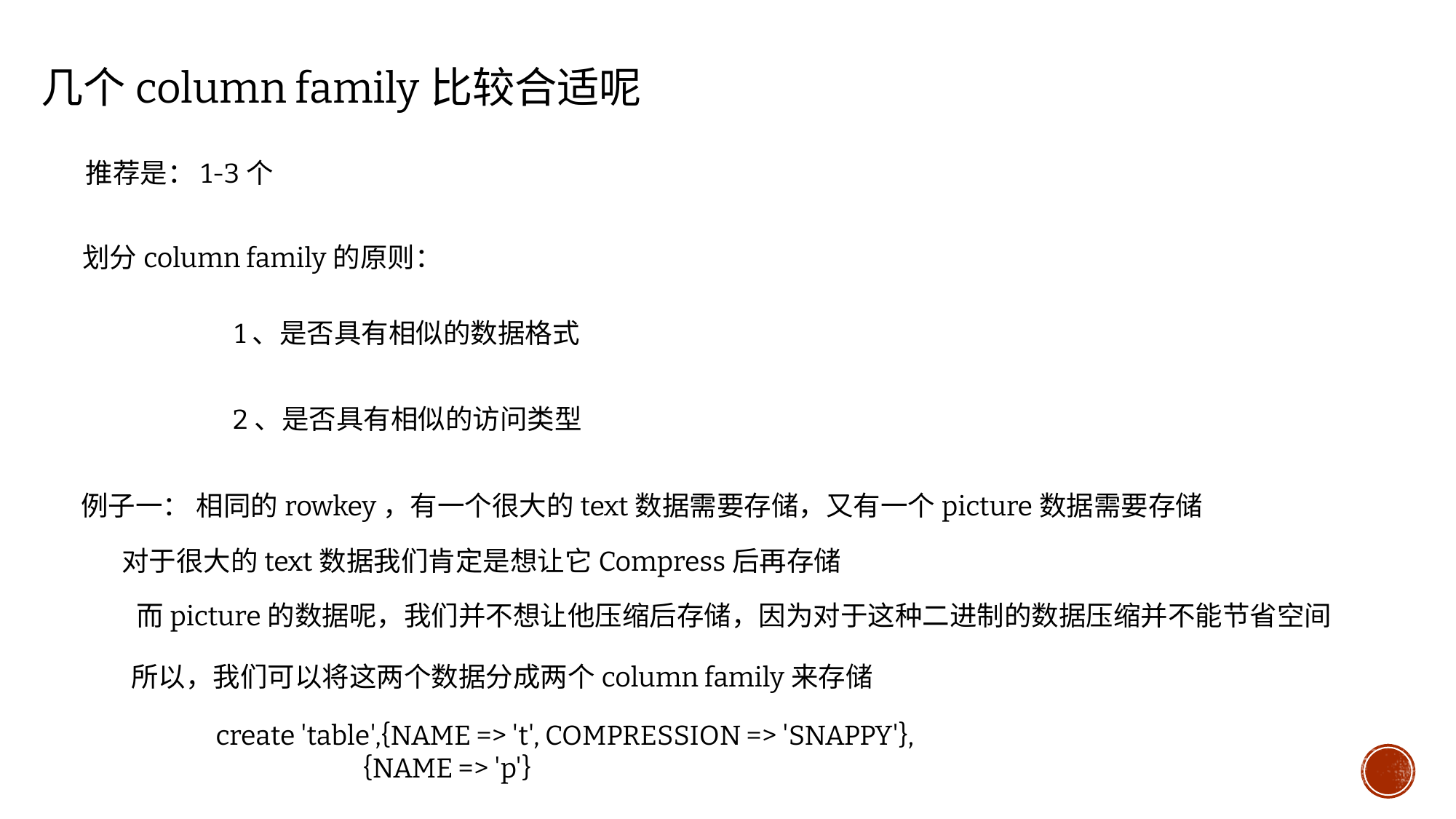

几个column family比较合适呢
推荐是：1-3个
划分column family的原则：
1、是否具有相似的数据格式
2、是否具有相似的访问类型
例子一： 相同的rowkey，有一个很大的text数据需要存储，又有一个picture数据需要存储
对于很大的text数据我们肯定是想让它Compress后再存储
而picture的数据呢，我们并不想让他压缩后存储，因为对于这种二进制的数据压缩并不能节省空间
所以，我们可以将这两个数据分成两个column family来存储
create 'table',{NAME => 't', COMPRESSION => 'SNAPPY'},
	       {NAME => 'p'}